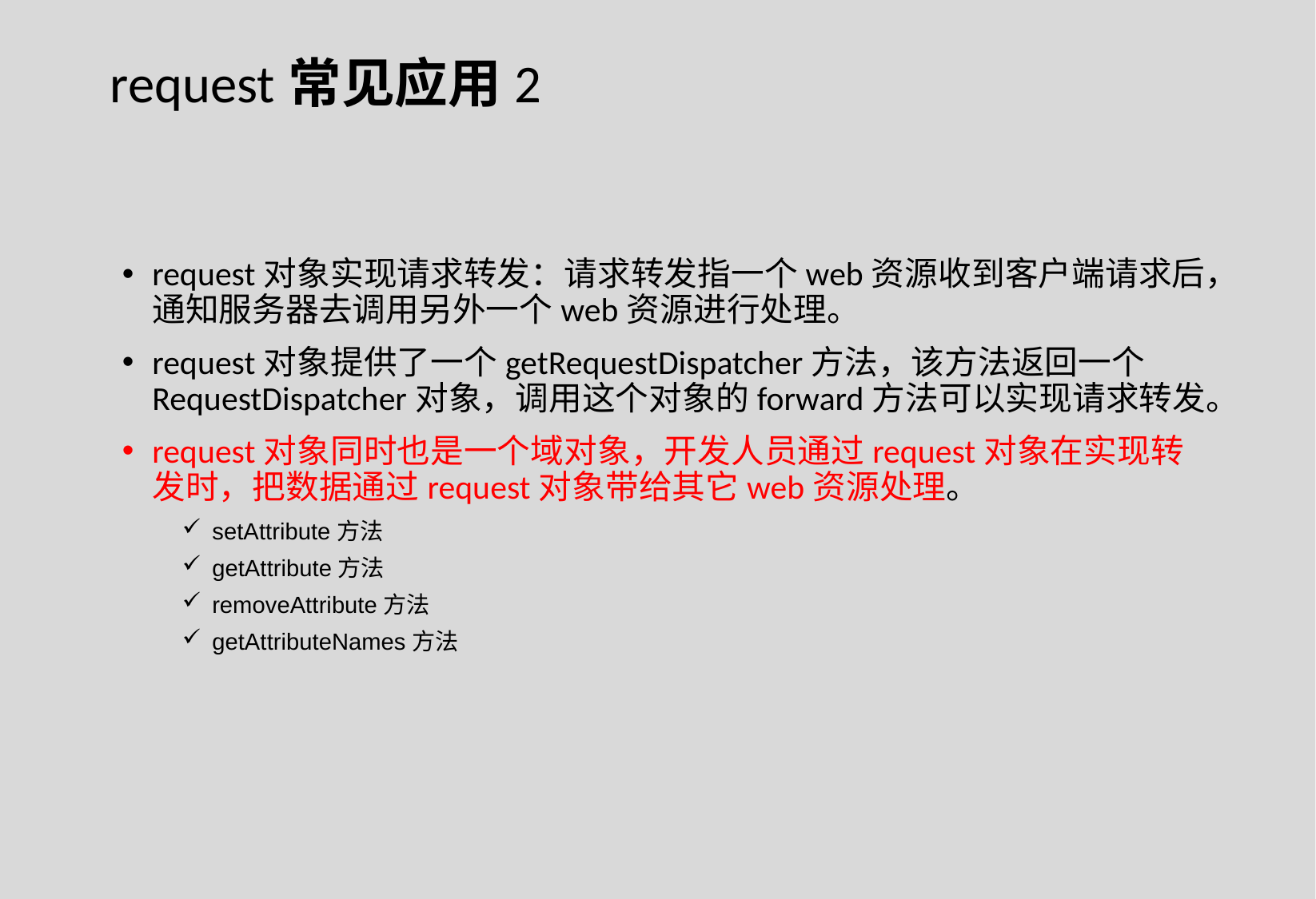

request常见应用2
request对象实现请求转发：请求转发指一个web资源收到客户端请求后，通知服务器去调用另外一个web资源进行处理。
request对象提供了一个getRequestDispatcher方法，该方法返回一个RequestDispatcher对象，调用这个对象的forward方法可以实现请求转发。
request对象同时也是一个域对象，开发人员通过request对象在实现转发时，把数据通过request对象带给其它web资源处理。
setAttribute方法
getAttribute方法
removeAttribute方法
getAttributeNames方法